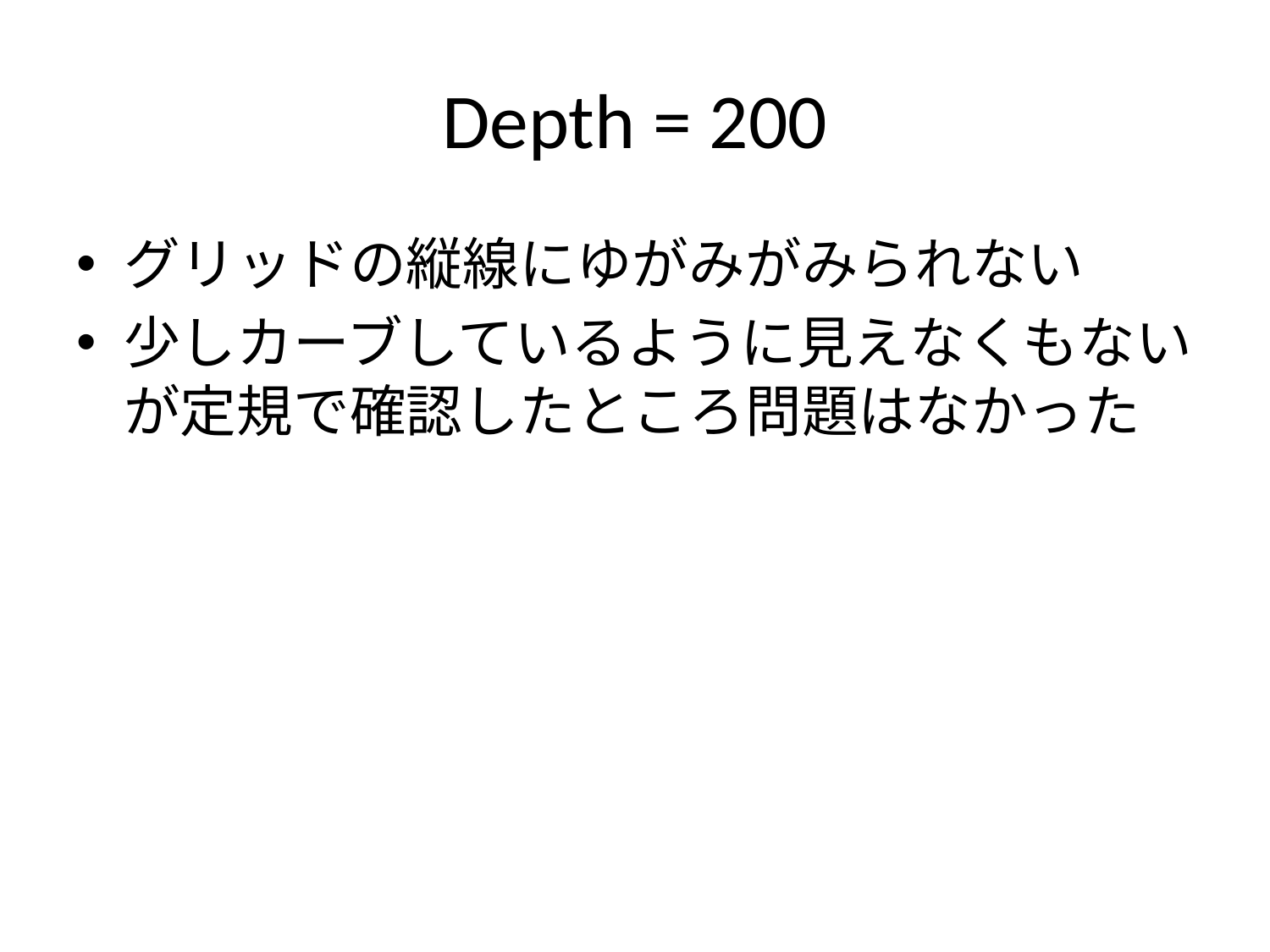

# Depth = 200
グリッドの縦線にゆがみがみられない
少しカーブしているように見えなくもないが定規で確認したところ問題はなかった